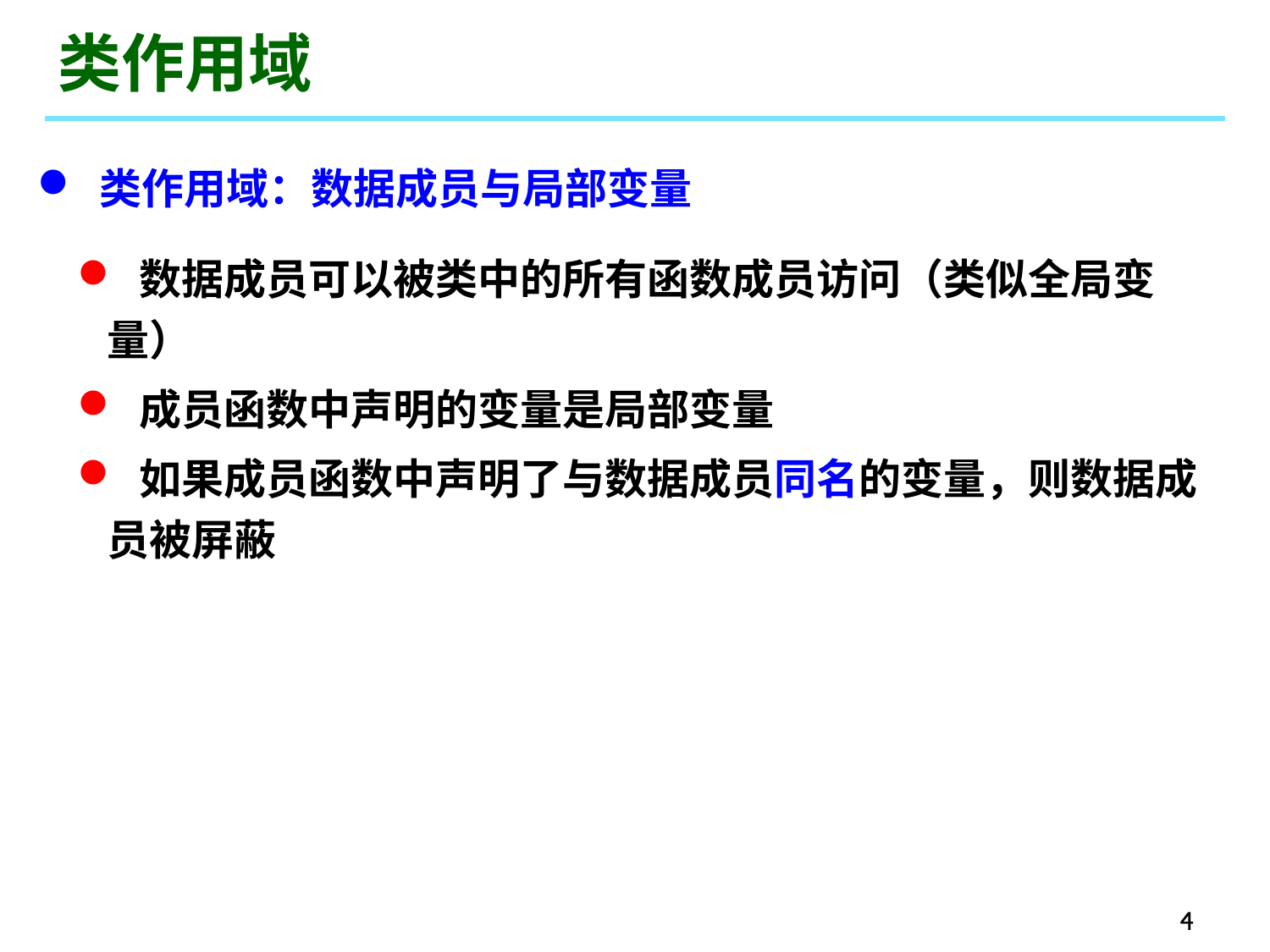

# 类作用域
 类作用域：数据成员与局部变量
 数据成员可以被类中的所有函数成员访问（类似全局变量）
 成员函数中声明的变量是局部变量
 如果成员函数中声明了与数据成员同名的变量，则数据成员被屏蔽
4